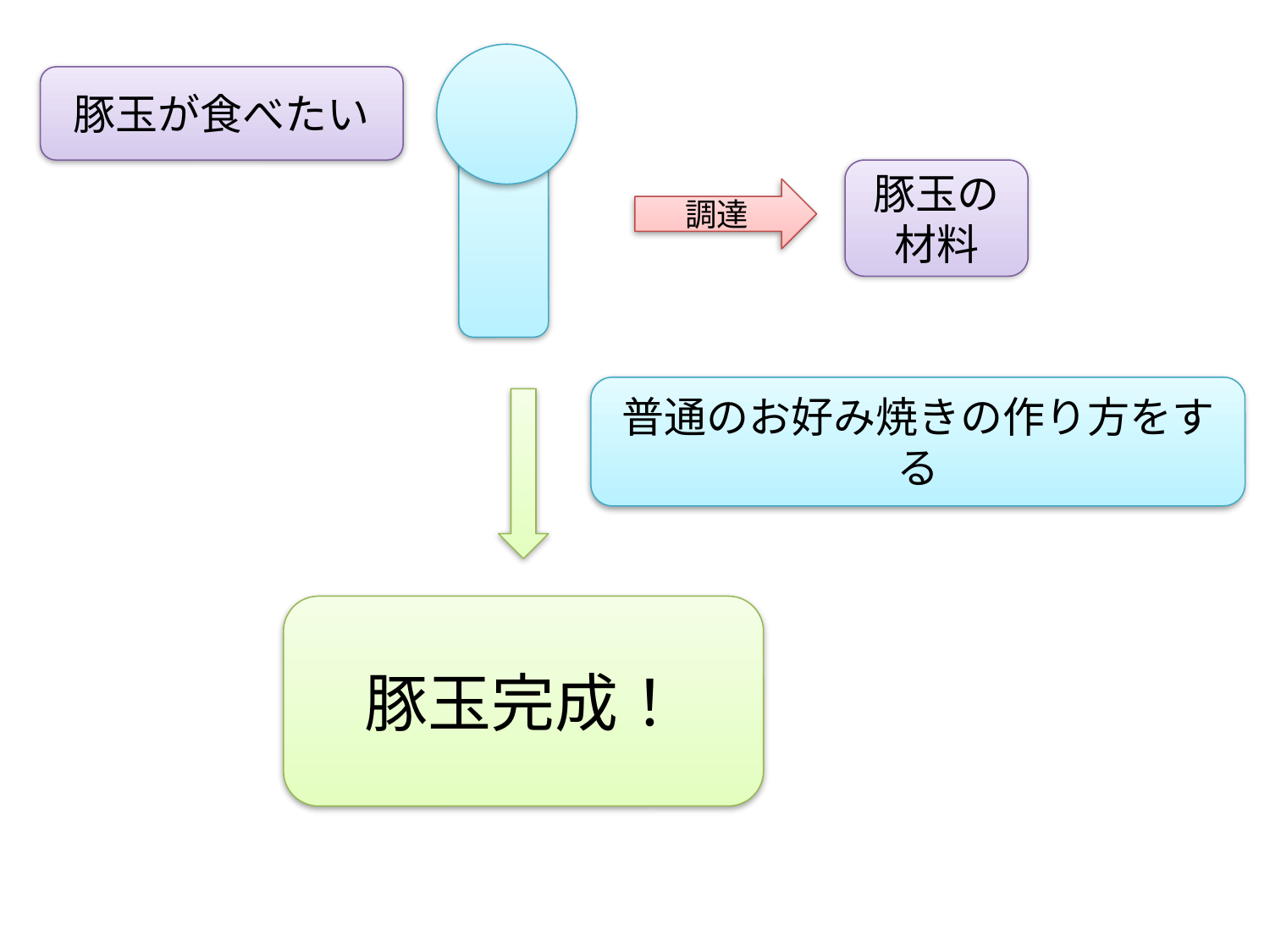

豚玉が食べたい
豚玉の材料
調達
普通のお好み焼きの作り方をする

豚玉完成！